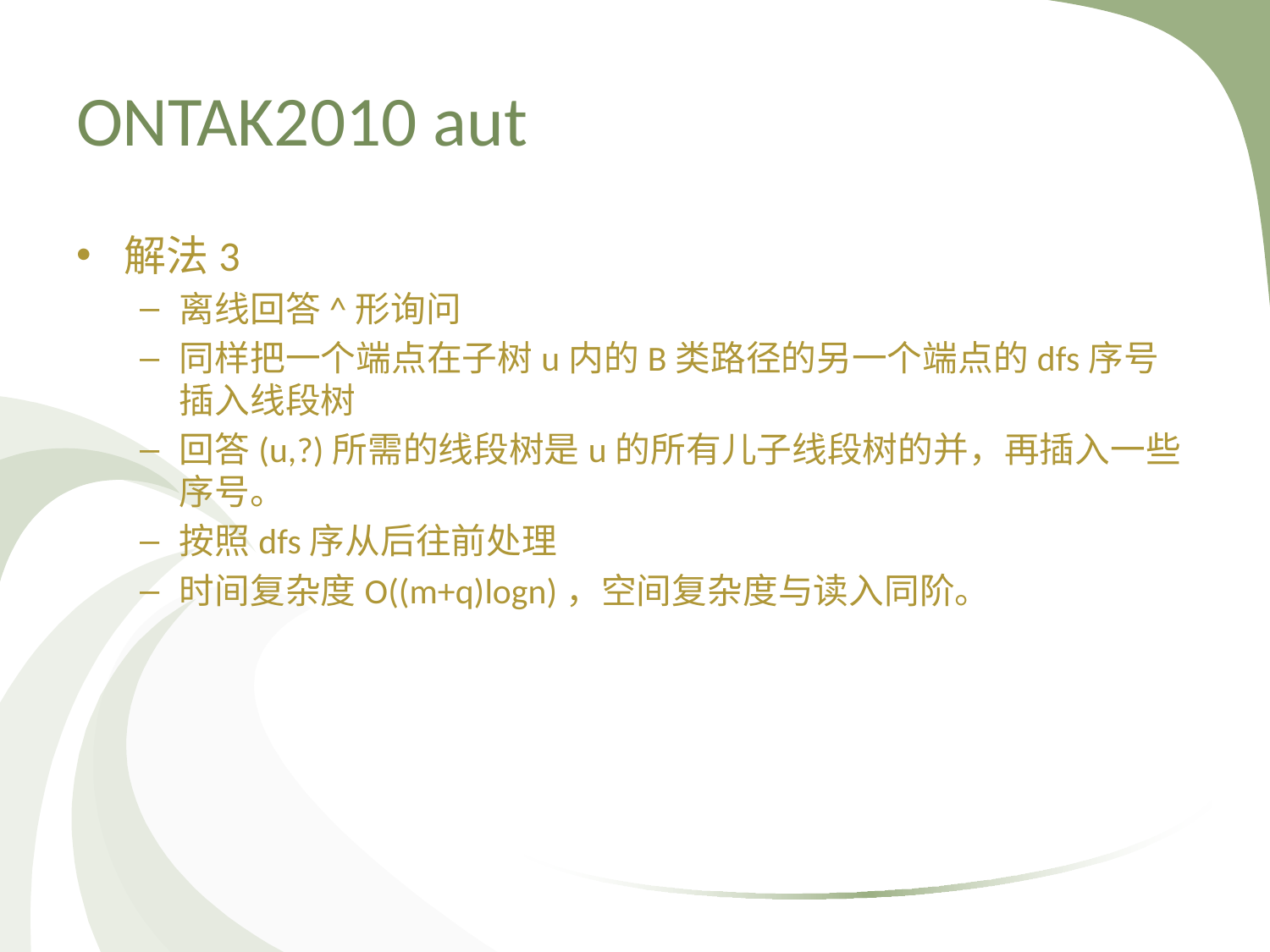

# ONTAK2010 aut
解法3
离线回答^形询问
同样把一个端点在子树u内的B类路径的另一个端点的dfs序号插入线段树
回答(u,?)所需的线段树是u的所有儿子线段树的并，再插入一些序号。
按照dfs序从后往前处理
时间复杂度O((m+q)logn)，空间复杂度与读入同阶。